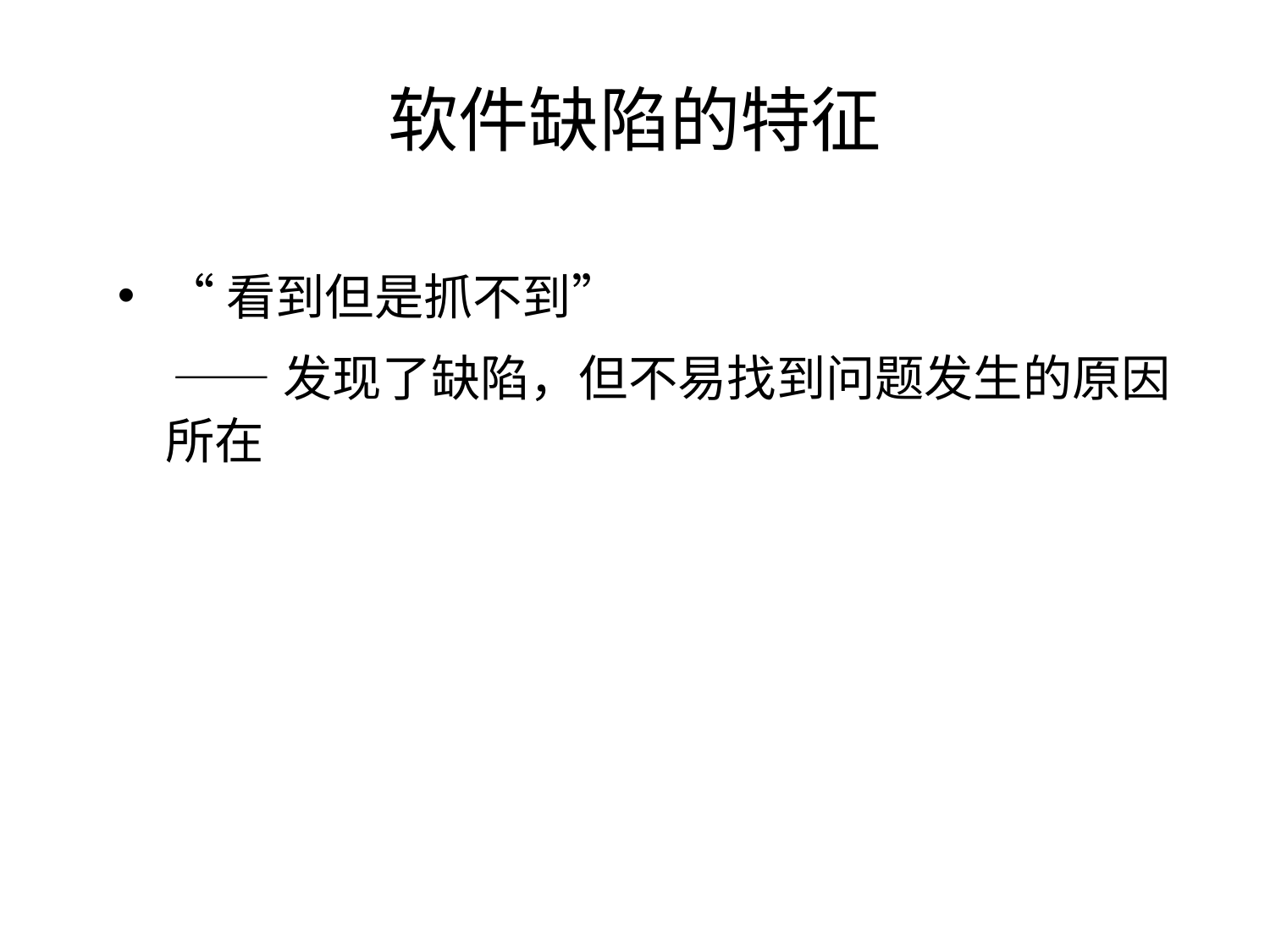

# 软件缺陷的特征
“看到但是抓不到”
     ——发现了缺陷，但不易找到问题发生的原因所在